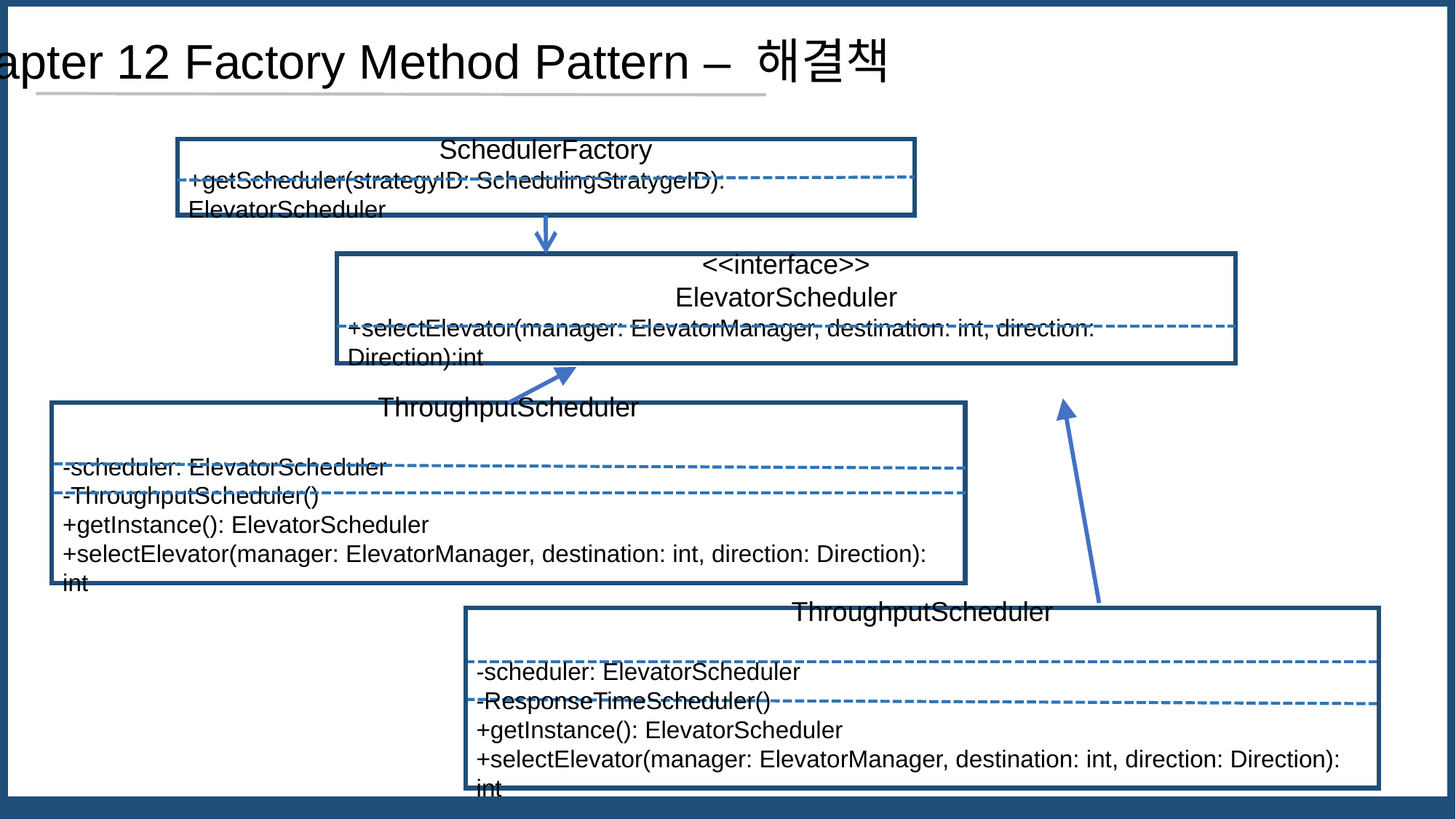

Chapter 12 Factory Method Pattern – 해결책
SchedulerFactory
+getScheduler(strategyID: SchedulingStratygeID): ElevatorScheduler
<<interface>>
ElevatorScheduler
+selectElevator(manager: ElevatorManager, destination: int, direction: Direction):int
ThroughputScheduler

-scheduler: ElevatorScheduler
-ThroughputScheduler()
+getInstance(): ElevatorScheduler
+selectElevator(manager: ElevatorManager, destination: int, direction: Direction): int
ThroughputScheduler

-scheduler: ElevatorScheduler
-ResponseTimeScheduler()
+getInstance(): ElevatorScheduler
+selectElevator(manager: ElevatorManager, destination: int, direction: Direction): int